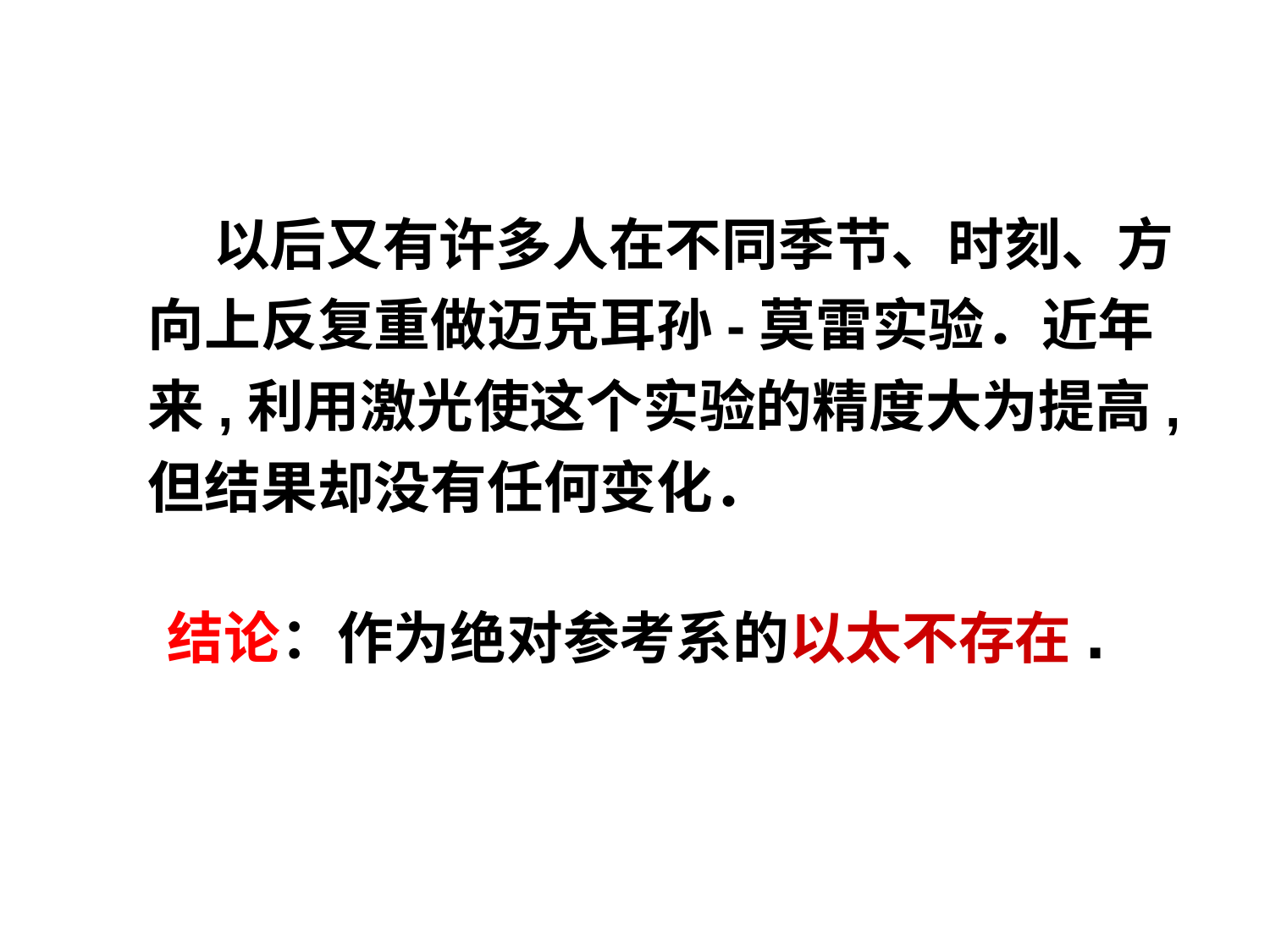

以后又有许多人在不同季节、时刻、方向上反复重做迈克耳孙-莫雷实验．近年来,利用激光使这个实验的精度大为提高,但结果却没有任何变化．
结论：作为绝对参考系的以太不存在.
21